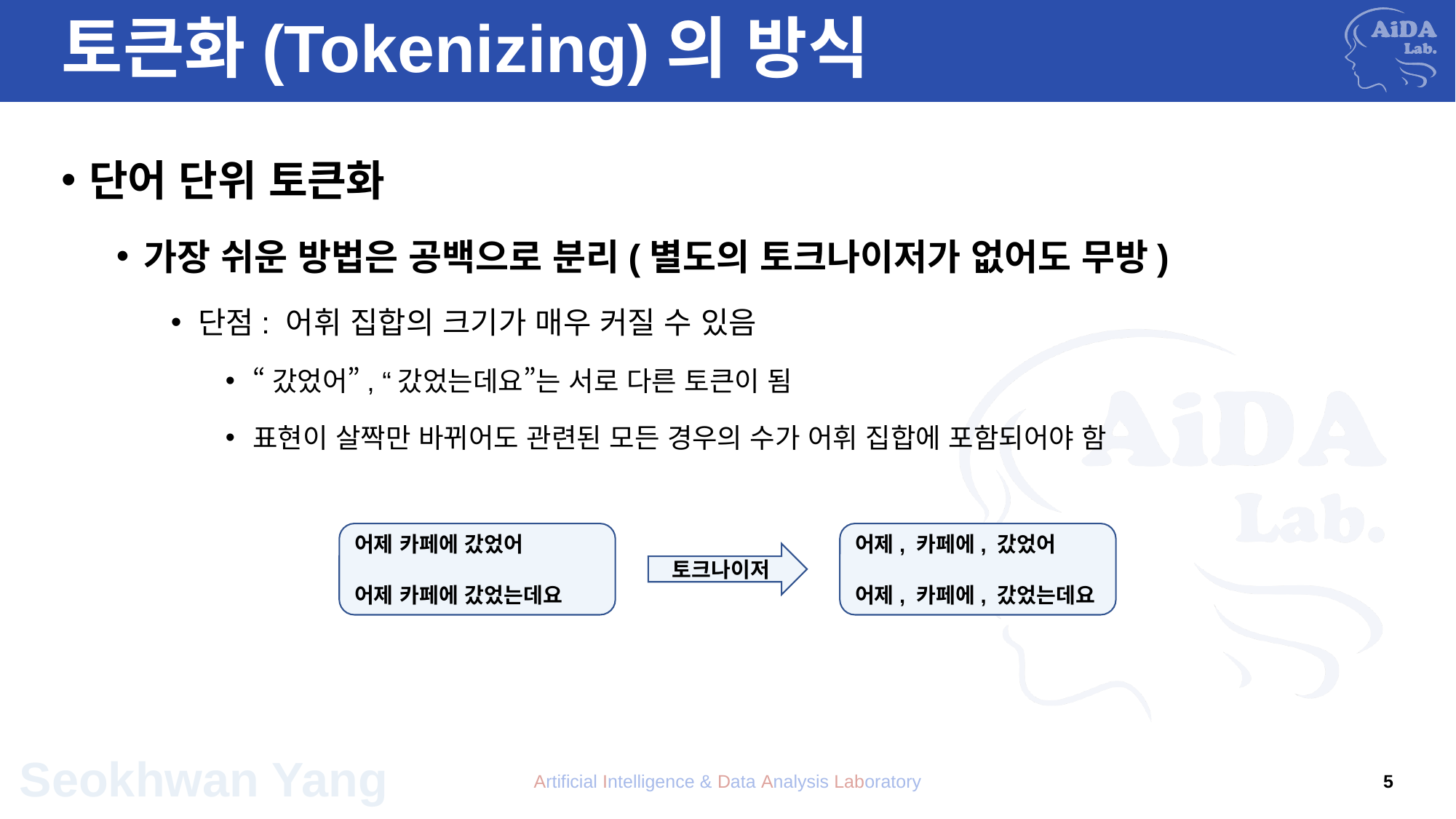

# 토큰화(Tokenizing)의 방식
단어 단위 토큰화
가장 쉬운 방법은 공백으로 분리(별도의 토크나이저가 없어도 무방)
단점: 어휘 집합의 크기가 매우 커질 수 있음
“갔었어”, “갔었는데요”는 서로 다른 토큰이 됨
표현이 살짝만 바뀌어도 관련된 모든 경우의 수가 어휘 집합에 포함되어야 함

어제 카페에 갔었어

어제 카페에 갔었는데요
어제, 카페에, 갔었어

어제, 카페에, 갔었는데요
토크나이저
Artificial Intelligence & Data Analysis Laboratory
5